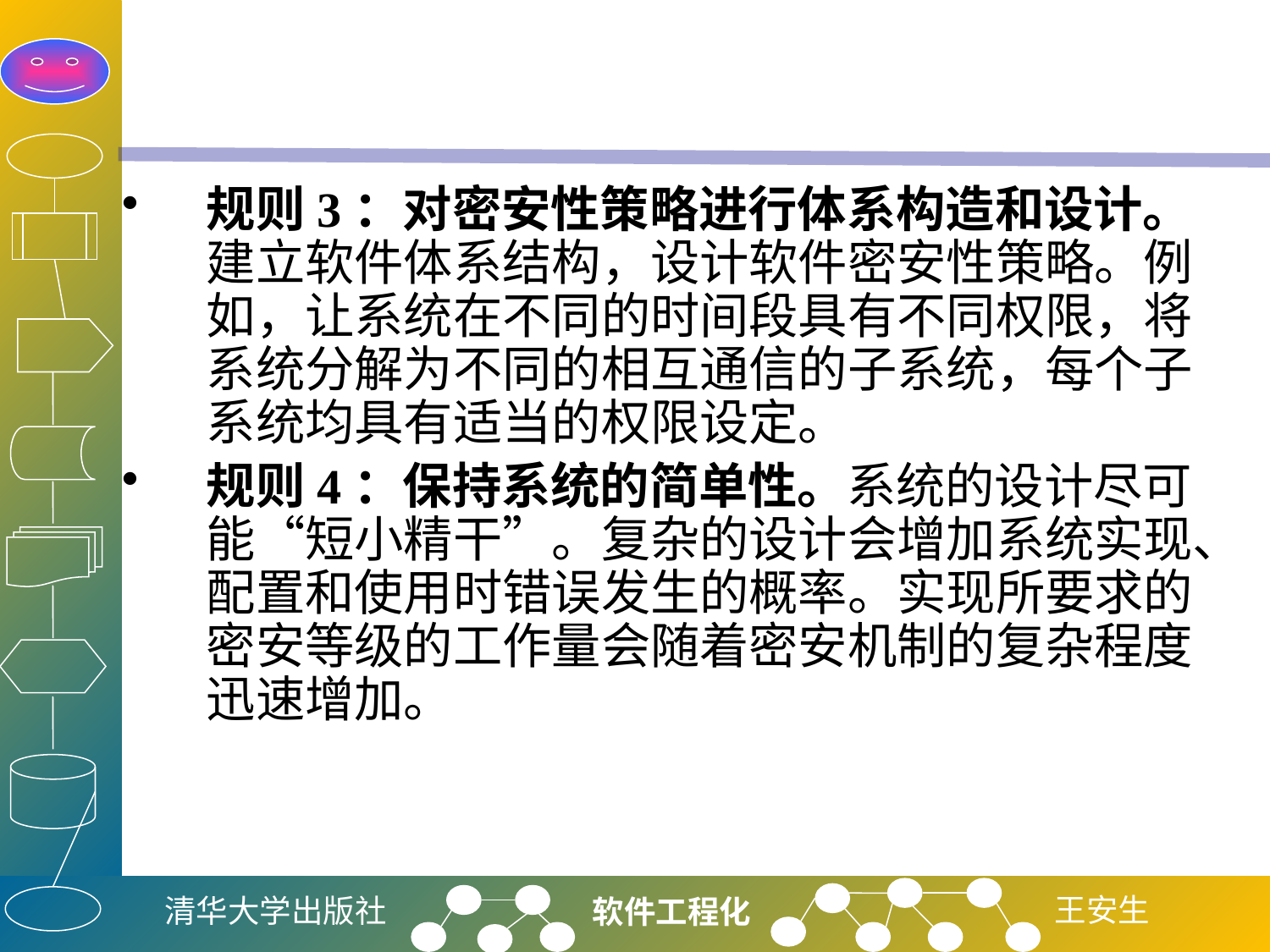

#
规则3：对密安性策略进行体系构造和设计。建立软件体系结构，设计软件密安性策略。例如，让系统在不同的时间段具有不同权限，将系统分解为不同的相互通信的子系统，每个子系统均具有适当的权限设定。
规则4：保持系统的简单性。系统的设计尽可能“短小精干”。复杂的设计会增加系统实现、配置和使用时错误发生的概率。实现所要求的密安等级的工作量会随着密安机制的复杂程度迅速增加。